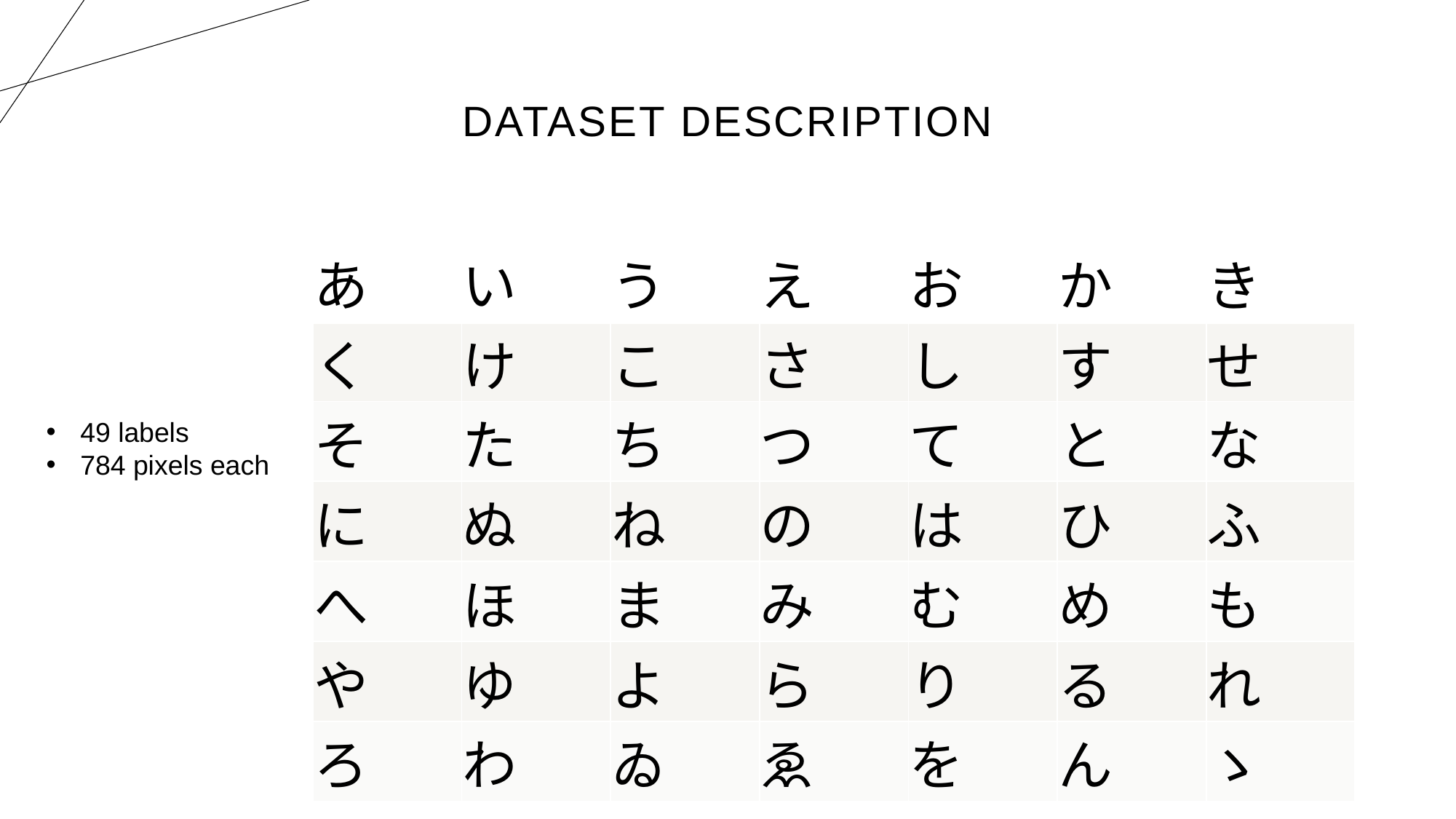

# Dataset Description
| あ | い | う | え | お | か | き |
| --- | --- | --- | --- | --- | --- | --- |
| く | け | こ | さ | し | す | せ |
| そ | た | ち | つ | て | と | な |
| に | ぬ | ね | の | は | ひ | ふ |
| へ | ほ | ま | み | む | め | も |
| や | ゆ | よ | ら | り | る | れ |
| ろ | わ | ゐ | ゑ | を | ん | ゝ |
49 labels
784 pixels each